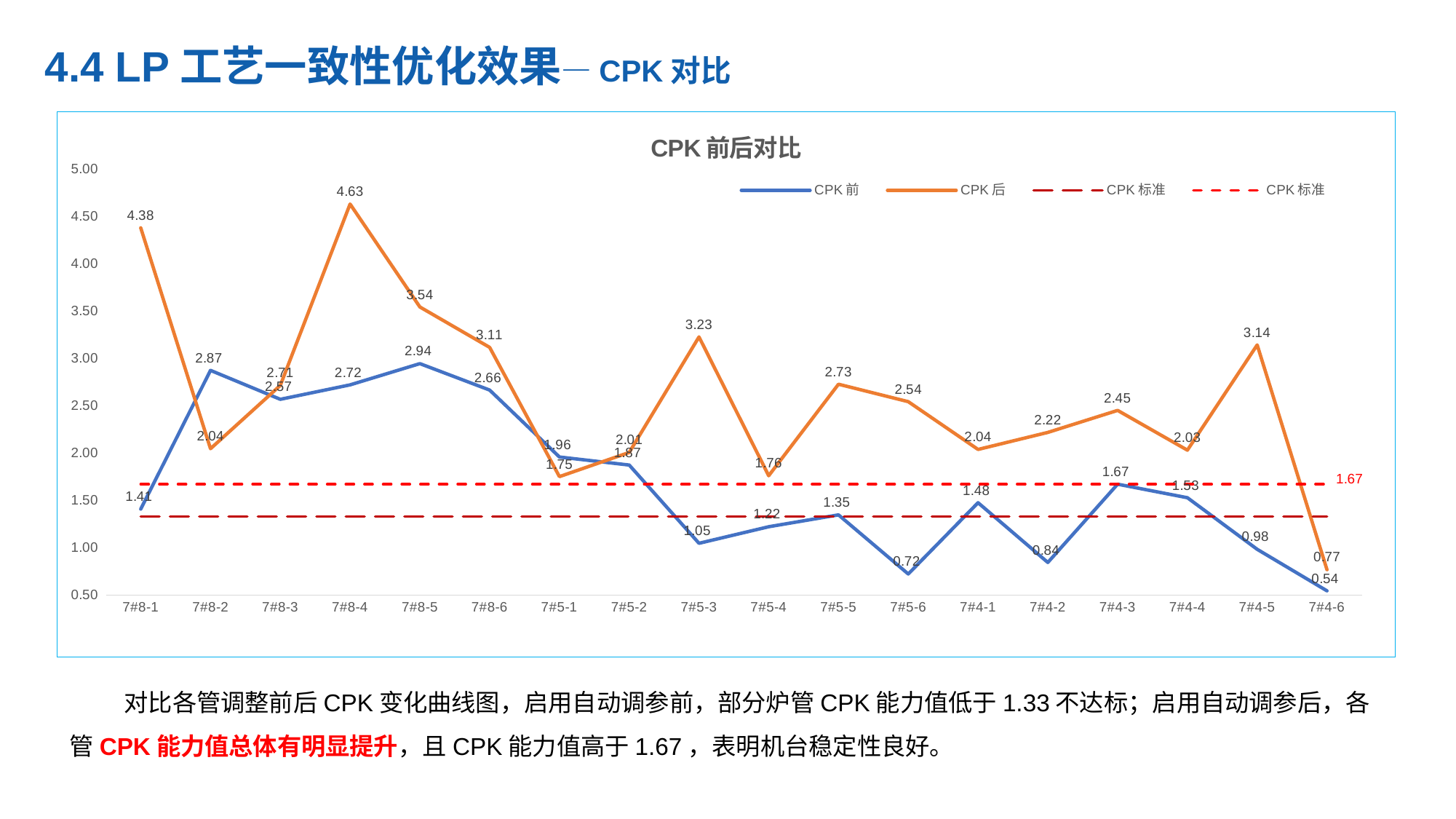

4.4 LP工艺一致性优化效果—CPK对比

### Chart: CPK前后对比

| Category | CPK前 | CPK后 | CPK标准 | CPK标准 |
|---|---|---|---|---|
| 7#8-1 | 1.40751647793331 | 4.37645931564513 | 1.33 | 1.67 |
| 7#8-2 | 2.87217601911793 | 2.04486132186094 | 1.33 | 1.67 |
| 7#8-3 | 2.56616104970593 | 2.71298481780088 | 1.33 | 1.67 |
| 7#8-4 | 2.71860453923373 | 4.62716064002592 | 1.33 | 1.67 |
| 7#8-5 | 2.94326502397084 | 3.54122756215587 | 1.33 | 1.67 |
| 7#8-6 | 2.66389193340044 | 3.11490183705445 | 1.33 | 1.67 |
| 7#5-1 | 1.95764418975559 | 1.7507244038974 | 1.33 | 1.67 |
| 7#5-2 | 1.87257596836642 | 2.0056306140168 | 1.33 | 1.67 |
| 7#5-3 | 1.04712971543728 | 3.22503748331669 | 1.33 | 1.67 |
| 7#5-4 | 1.22135963745114 | 1.76027707555925 | 1.33 | 1.67 |
| 7#5-5 | 1.34670836978382 | 2.72582208618526 | 1.33 | 1.67 |
| 7#5-6 | 0.723197489039146 | 2.54110521421018 | 1.33 | 1.67 |
| 7#4-1 | 1.4750584788748 | 2.03731581085249 | 1.33 | 1.67 |
| 7#4-2 | 0.844696291040251 | 2.21672393041683 | 1.33 | 1.67 |
| 7#4-3 | 1.67053263675229 | 2.44909086223802 | 1.33 | 1.67 |
| 7#4-4 | 1.52781461895466 | 2.0297294805922 | 1.33 | 1.67 |
| 7#4-5 | 0.983353757735492 | 3.14083319444668 | 1.33 | 1.67 |
| 7#4-6 | 0.544914396947368 | 0.768405052986296 | 1.33 | 1.67 |
对比各管调整前后CPK变化曲线图，启用自动调参前，部分炉管CPK能力值低于1.33不达标；启用自动调参后，各管CPK能力值总体有明显提升，且CPK能力值高于1.67，表明机台稳定性良好。